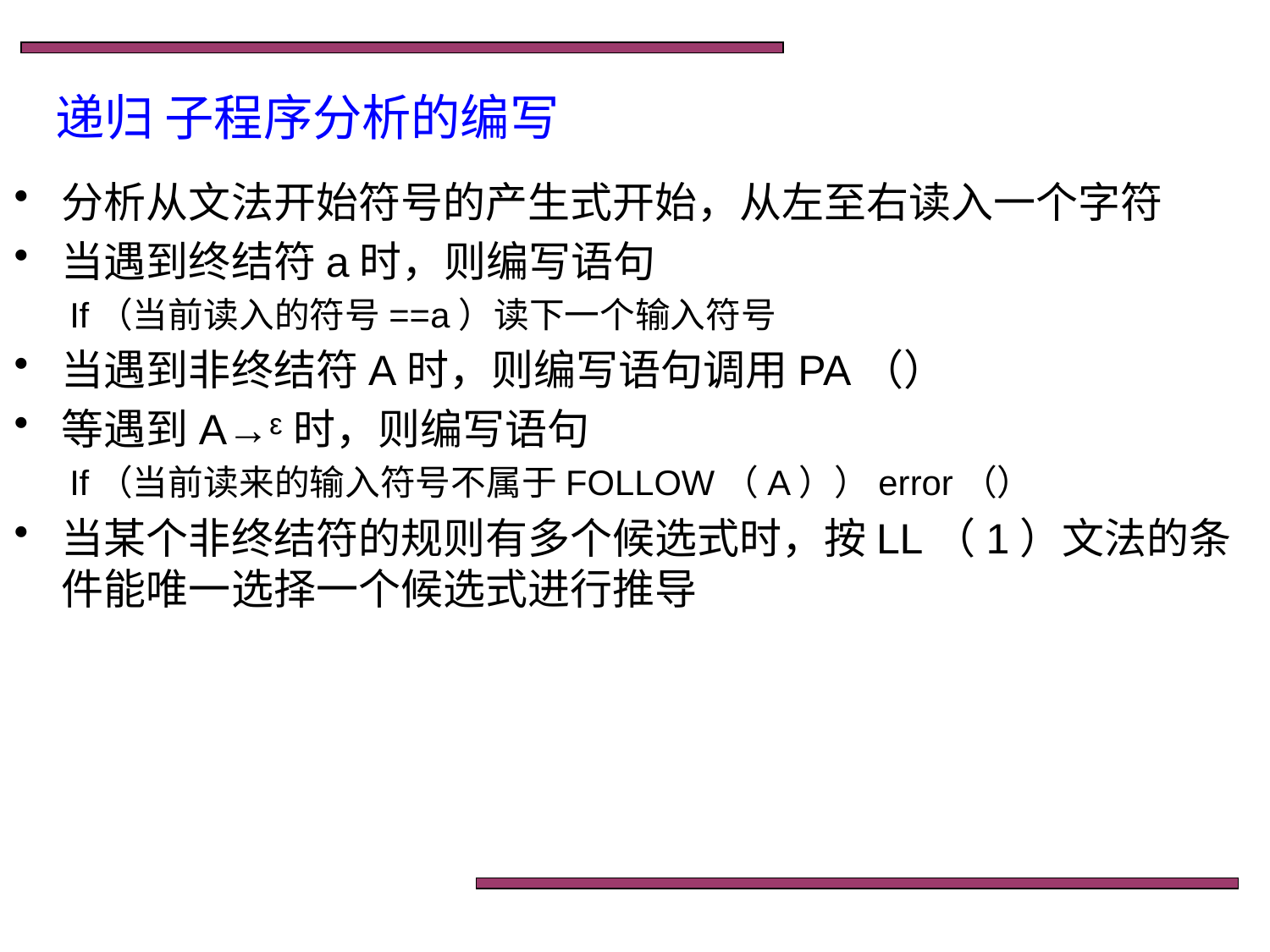

# 递归 子程序分析的编写
分析从文法开始符号的产生式开始，从左至右读入一个字符
当遇到终结符a时，则编写语句
If（当前读入的符号==a）读下一个输入符号
当遇到非终结符A时，则编写语句调用PA（）
等遇到A→ᵋ时，则编写语句
If（当前读来的输入符号不属于FOLLOW（A））error（）
当某个非终结符的规则有多个候选式时，按LL（1）文法的条件能唯一选择一个候选式进行推导